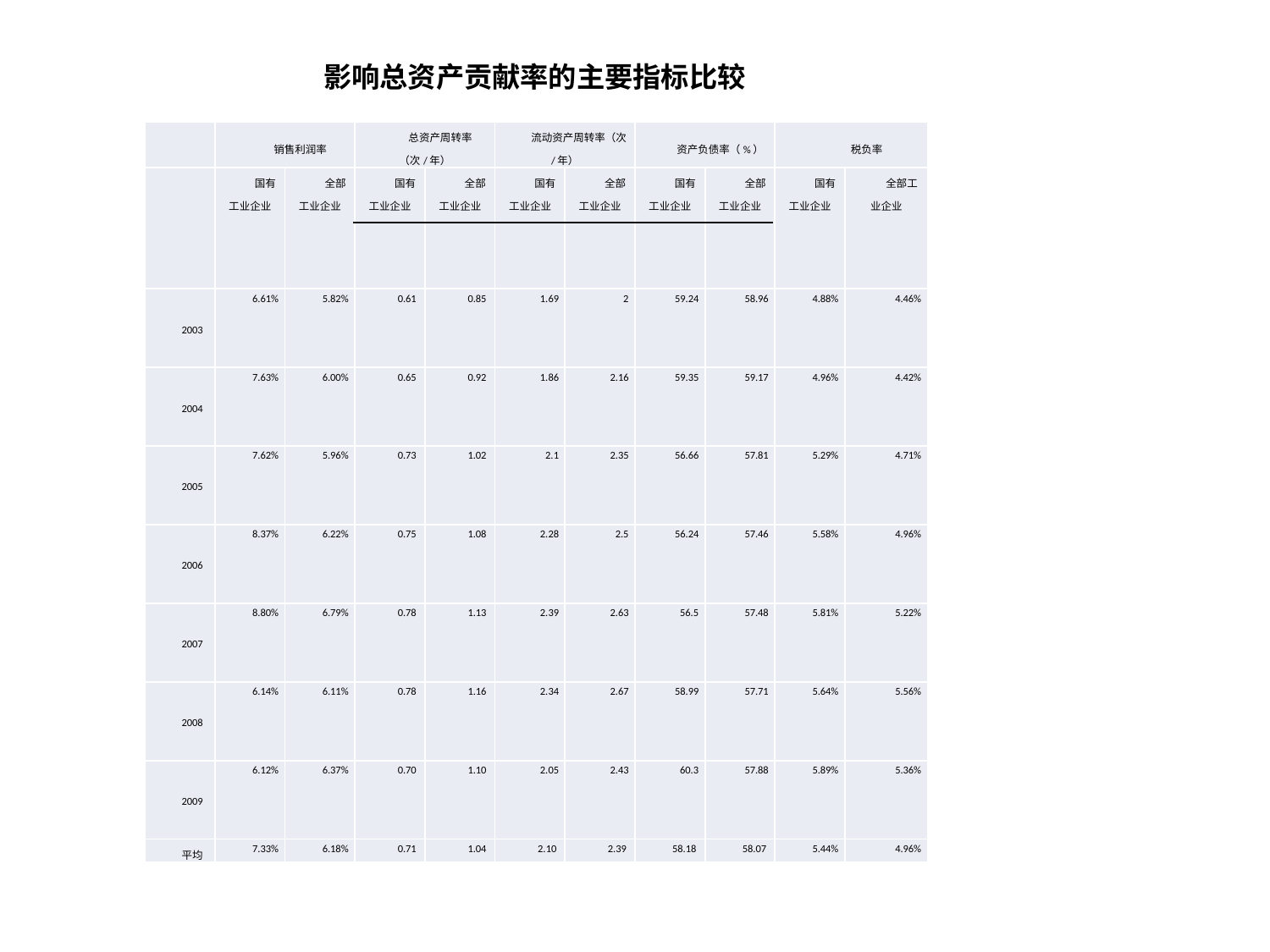

#
　　　　　　　影响总资产贡献率的主要指标比较

|  | 销售利润率 |  | 总资产周转率（次/年） |  | 流动资产周转率（次/年） |  | 资产负债率（%） |  | 税负率 |  |
| --- | --- | --- | --- | --- | --- | --- | --- | --- | --- | --- |
|  | 国有工业企业 | 全部工业企业 | 国有工业企业 | 全部工业企业 | 国有工业企业 | 全部工业企业 | 国有工业企业 | 全部工业企业 | 国有工业企业 | 全部工业企业 |
| 2003 | 6.61% | 5.82% | 0.61 | 0.85 | 1.69 | 2 | 59.24 | 58.96 | 4.88% | 4.46% |
| 2004 | 7.63% | 6.00% | 0.65 | 0.92 | 1.86 | 2.16 | 59.35 | 59.17 | 4.96% | 4.42% |
| 2005 | 7.62% | 5.96% | 0.73 | 1.02 | 2.1 | 2.35 | 56.66 | 57.81 | 5.29% | 4.71% |
| 2006 | 8.37% | 6.22% | 0.75 | 1.08 | 2.28 | 2.5 | 56.24 | 57.46 | 5.58% | 4.96% |
| 2007 | 8.80% | 6.79% | 0.78 | 1.13 | 2.39 | 2.63 | 56.5 | 57.48 | 5.81% | 5.22% |
| 2008 | 6.14% | 6.11% | 0.78 | 1.16 | 2.34 | 2.67 | 58.99 | 57.71 | 5.64% | 5.56% |
| 2009 | 6.12% | 6.37% | 0.70 | 1.10 | 2.05 | 2.43 | 60.3 | 57.88 | 5.89% | 5.36% |
| 平均 | 7.33% | 6.18% | 0.71 | 1.04 | 2.10 | 2.39 | 58.18 | 58.07 | 5.44% | 4.96% |